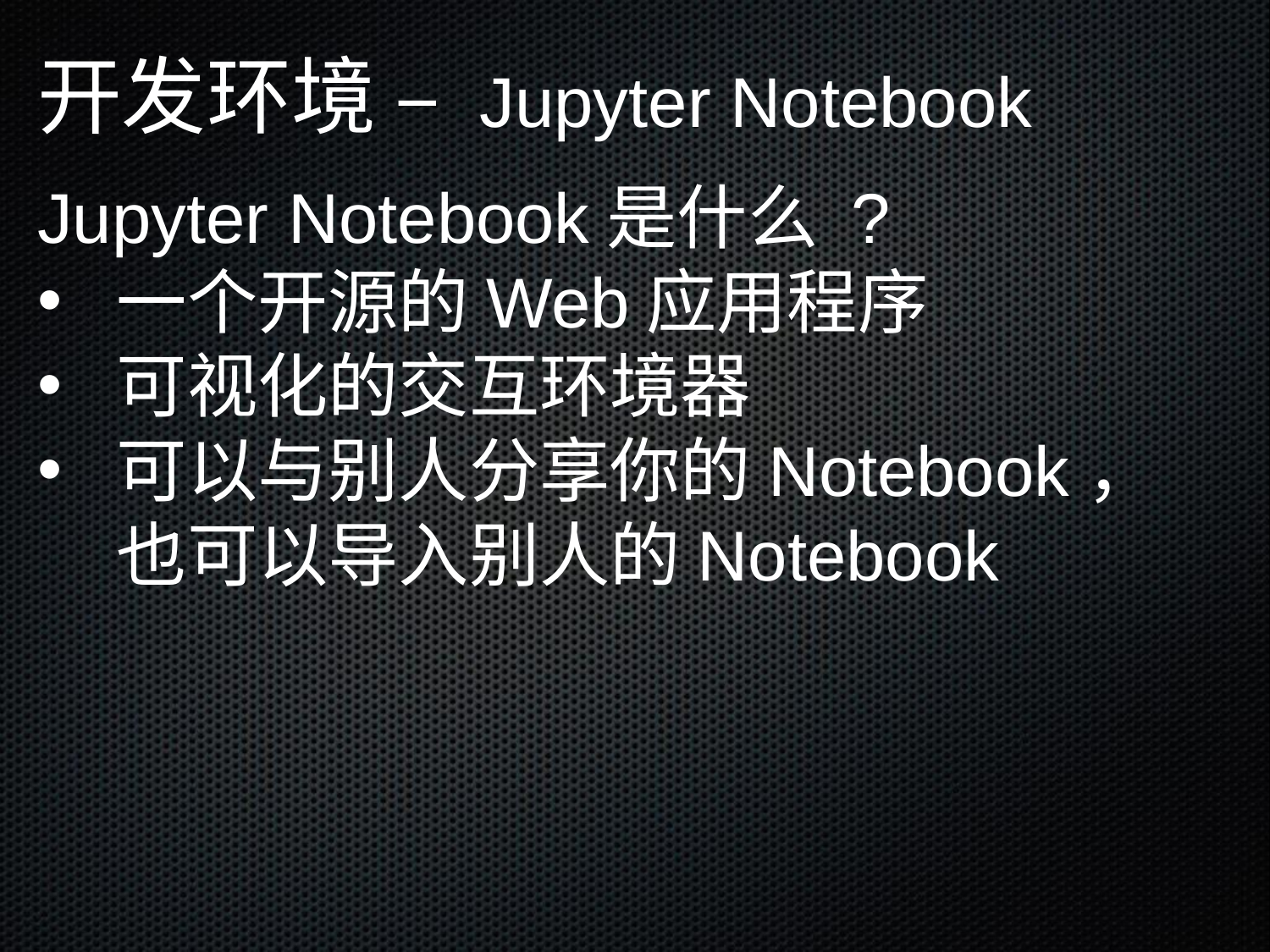

开发环境 – Jupyter Notebook
Jupyter Notebook是什么 ?
一个开源的Web应用程序
可视化的交互环境器
可以与别人分享你的Notebook，也可以导入别人的Notebook